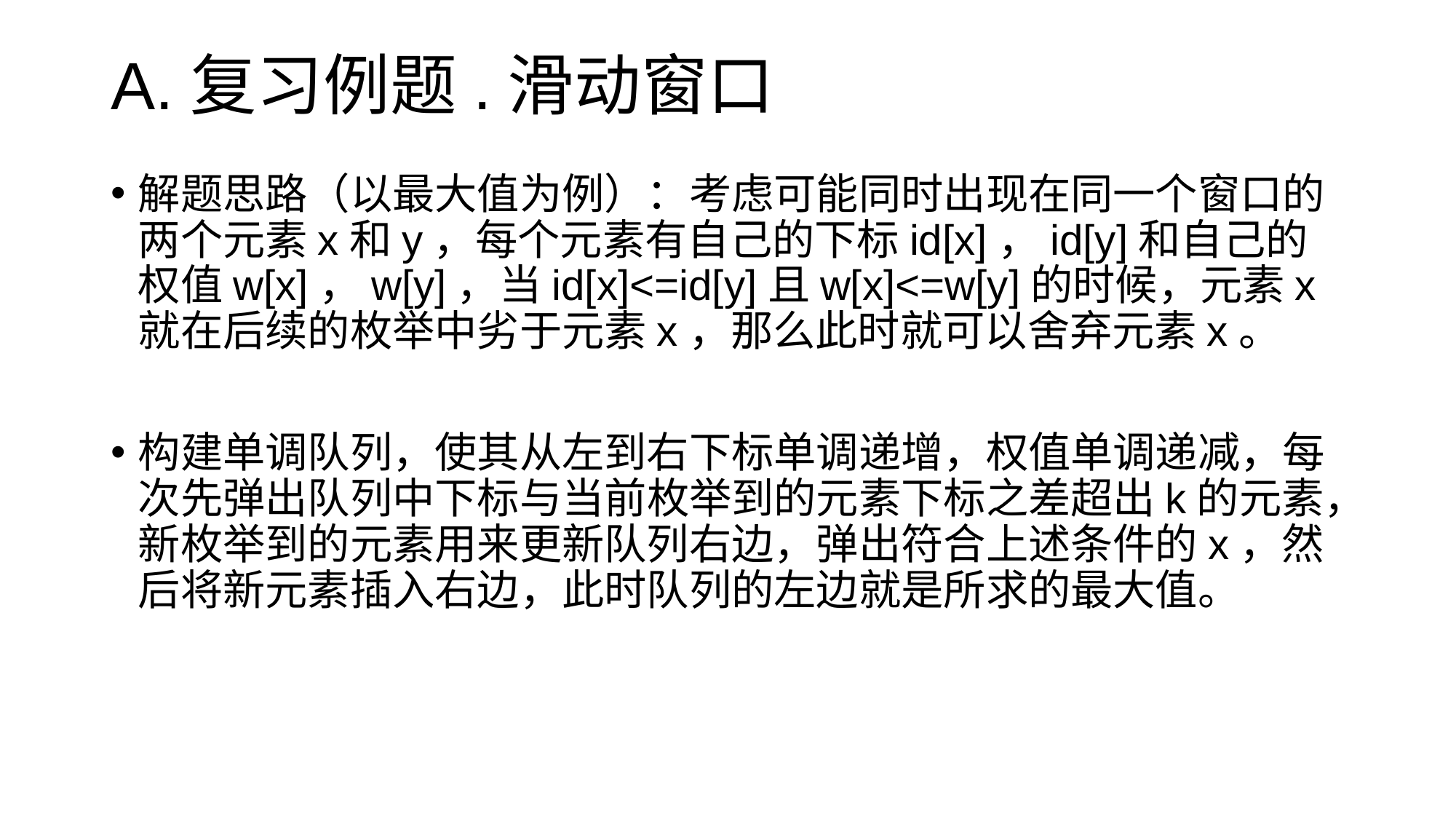

# A.复习例题.滑动窗口
解题思路（以最大值为例）：考虑可能同时出现在同一个窗口的两个元素x和y，每个元素有自己的下标id[x]，id[y]和自己的权值w[x]，w[y]，当id[x]<=id[y]且w[x]<=w[y]的时候，元素x就在后续的枚举中劣于元素x，那么此时就可以舍弃元素x。

构建单调队列，使其从左到右下标单调递增，权值单调递减，每次先弹出队列中下标与当前枚举到的元素下标之差超出k的元素，新枚举到的元素用来更新队列右边，弹出符合上述条件的x，然后将新元素插入右边，此时队列的左边就是所求的最大值。